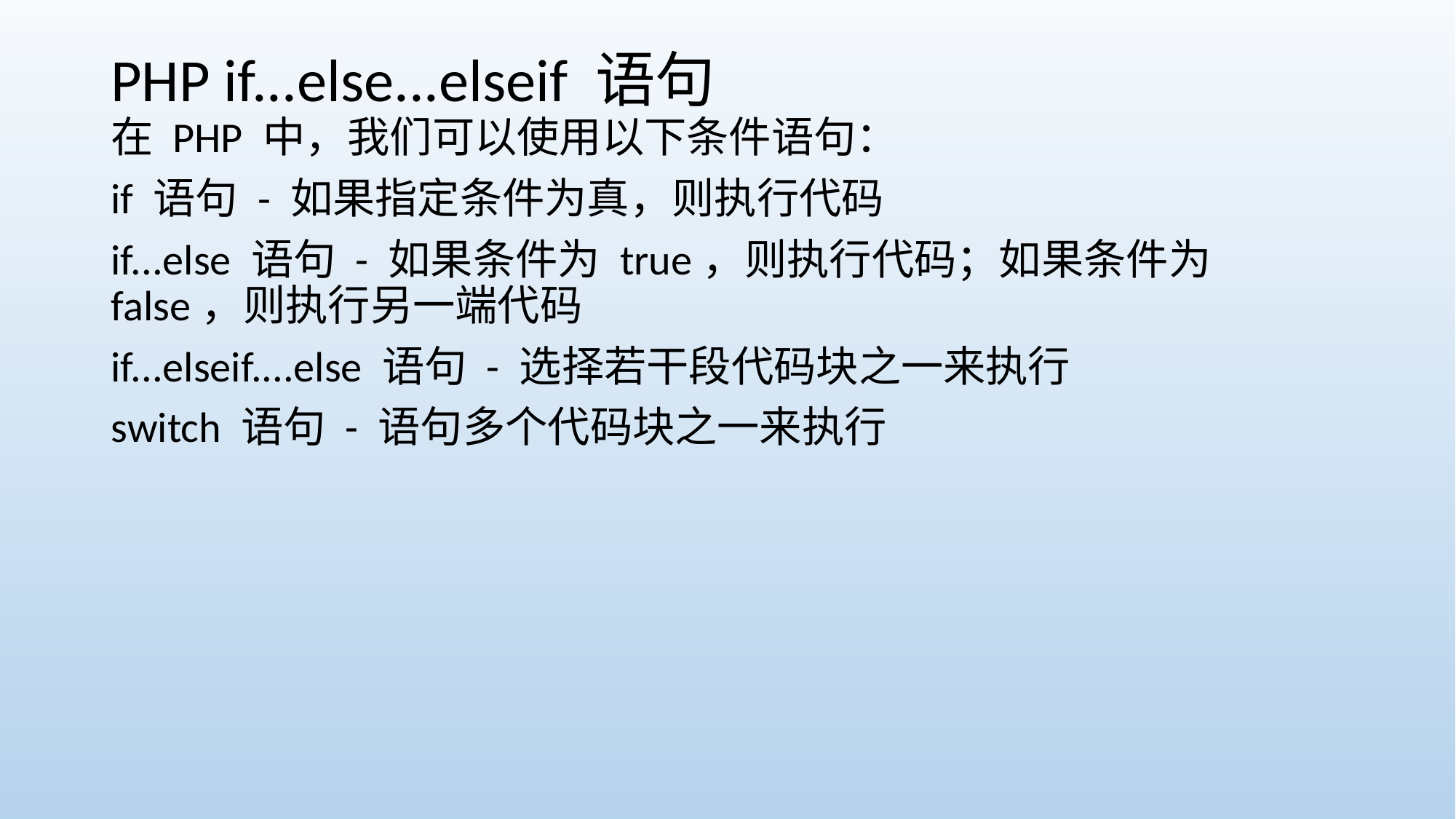

# PHP if...else...elseif 语句
在 PHP 中，我们可以使用以下条件语句：
if 语句 - 如果指定条件为真，则执行代码
if...else 语句 - 如果条件为 true，则执行代码；如果条件为 false，则执行另一端代码
if...elseif....else 语句 - 选择若干段代码块之一来执行
switch 语句 - 语句多个代码块之一来执行